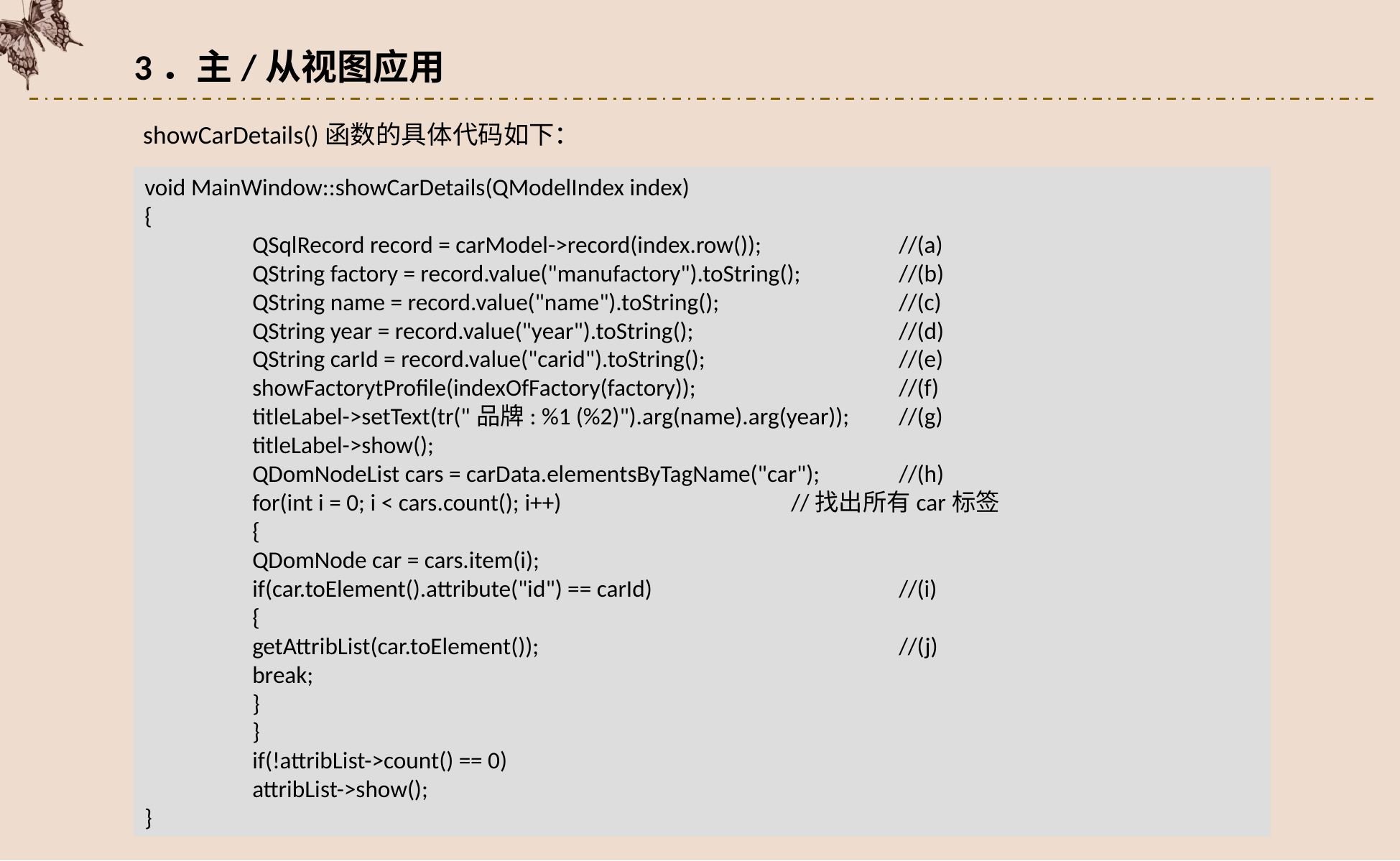

3．主/从视图应用
showCarDetails()函数的具体代码如下：
void MainWindow::showCarDetails(QModelIndex index)
{
    	QSqlRecord record = carModel->record(index.row());		//(a)
    	QString factory = record.value("manufactory").toString(); 	//(b)
    	QString name = record.value("name").toString();		//(c)
    	QString year = record.value("year").toString();		//(d)
    	QString carId = record.value("carid").toString();		//(e)
    	showFactorytProfile(indexOfFactory(factory));		//(f)
    	titleLabel->setText(tr("品牌: %1 (%2)").arg(name).arg(year)); 	//(g)
    	titleLabel->show();
    	QDomNodeList cars = carData.elementsByTagName("car");	//(h)
    	for(int i = 0; i < cars.count(); i++)			//找出所有car标签
    	{
       	QDomNode car = cars.item(i);
        	if(car.toElement().attribute("id") == carId)			//(i)
         	{
            	getAttribList(car.toElement());				//(j)
            	break;
        	}
    	}
    	if(!attribList->count() == 0)
      	attribList->show();
}